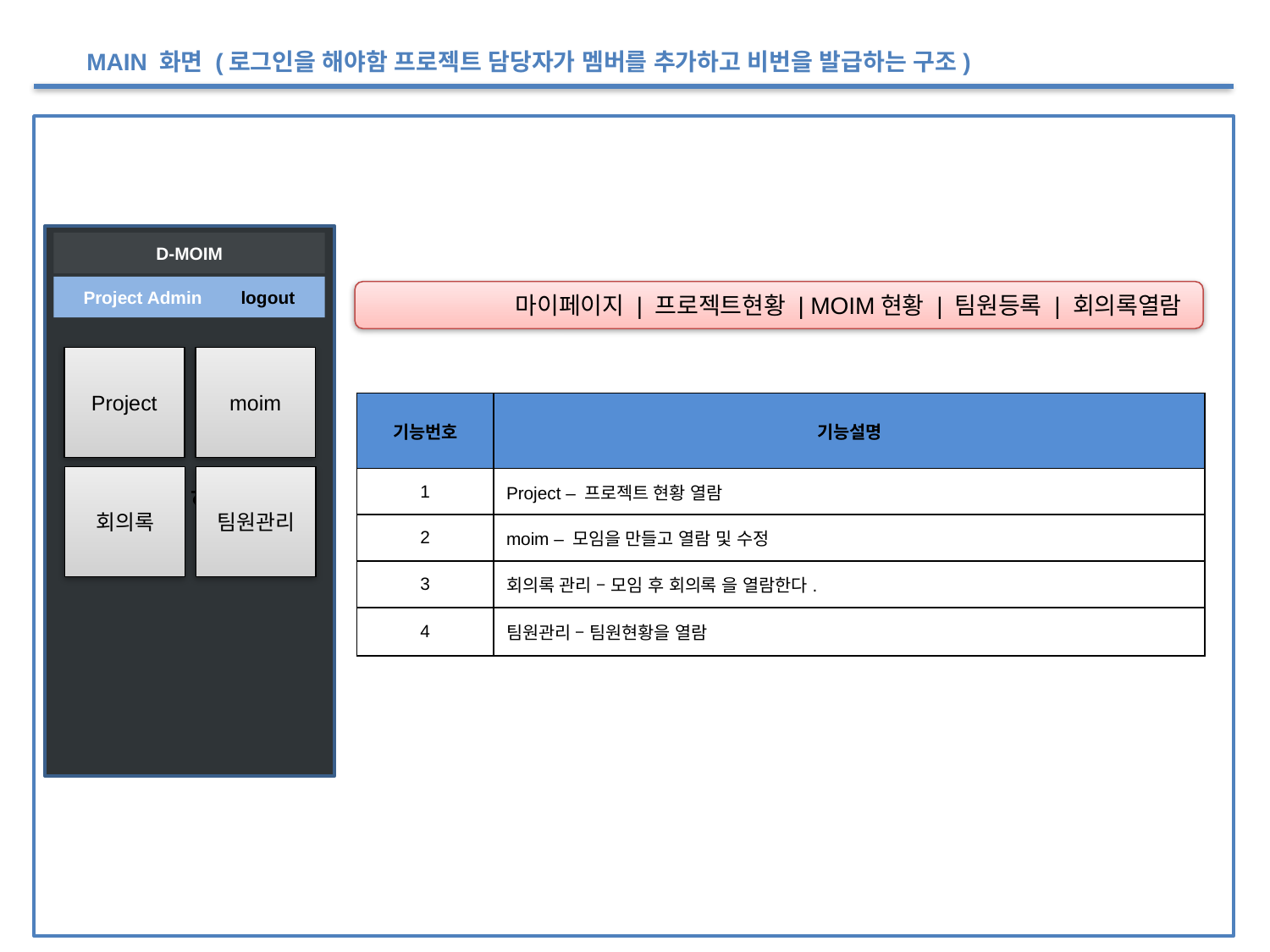

MAIN 화면 (로그인을 해야함 프로젝트 담당자가 멤버를 추가하고 비번을 발급하는 구조)

프로젝트 현황 열람
D-MOIM
Project Admin        logout
마이페이지 | 프로젝트현황 | MOIM현황 | 팀원등록 | 회의록열람
Project
moim
| 기능번호 | 기능설명 |
| --- | --- |
| 1 | Project – 프로젝트 현황 열람 |
| 2 | moim – 모임을 만들고 열람 및 수정 |
| 3 | 회의록 관리 – 모임 후 회의록 을 열람한다. |
| 4 | 팀원관리 – 팀원현황을 열람 |
회의록
팀원관리